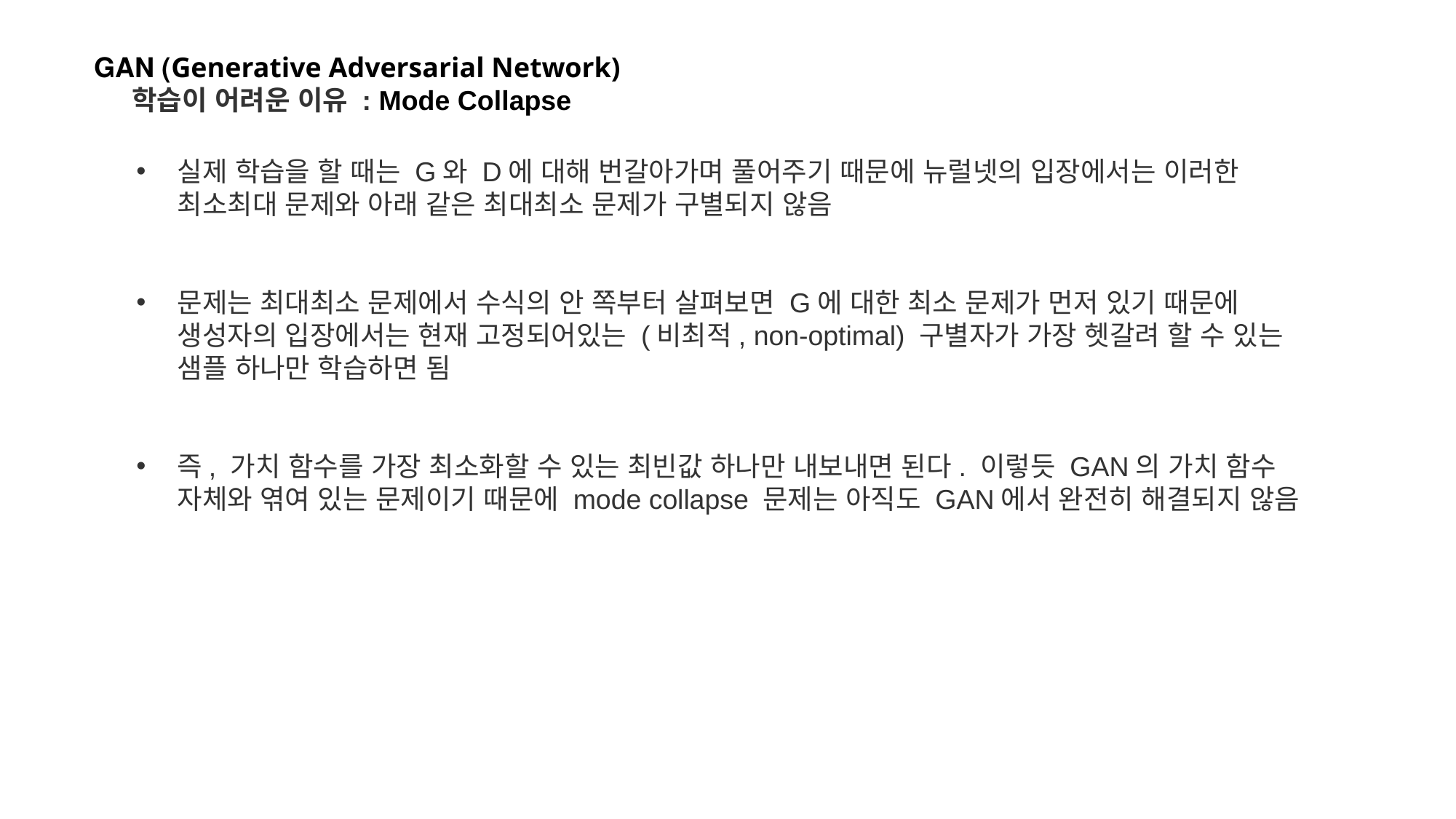

GAN (Generative Adversarial Network)
     학습이 어려운 이유 : Mode Collapse
실제 학습을 할 때는 G와 D에 대해 번갈아가며 풀어주기 때문에 뉴럴넷의 입장에서는 이러한 최소최대 문제와 아래 같은 최대최소 문제가 구별되지 않음

문제는 최대최소 문제에서 수식의 안 쪽부터 살펴보면 G에 대한 최소 문제가 먼저 있기 때문에 생성자의 입장에서는 현재 고정되어있는 (비최적, non-optimal) 구별자가 가장 헷갈려 할 수 있는 샘플 하나만 학습하면 됨

즉, 가치 함수를 가장 최소화할 수 있는 최빈값 하나만 내보내면 된다. 이렇듯 GAN의 가치 함수 자체와 엮여 있는 문제이기 때문에 mode collapse 문제는 아직도 GAN에서 완전히 해결되지 않음